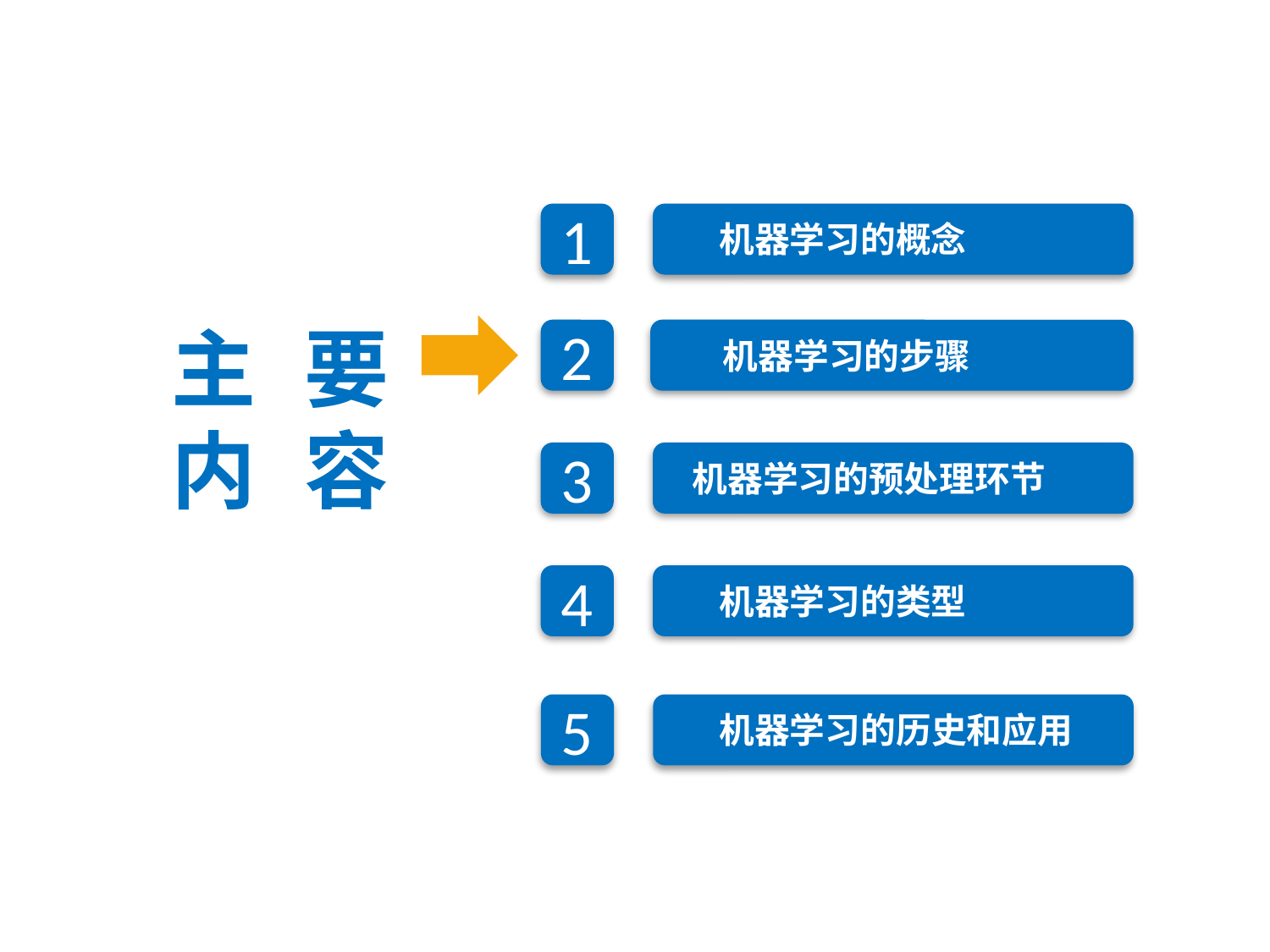

机器学习的概念
1

主  要
内  容
2

机器学习的步骤

机器学习的预处理环节
3

机器学习的类型
4

机器学习的历史和应用
5